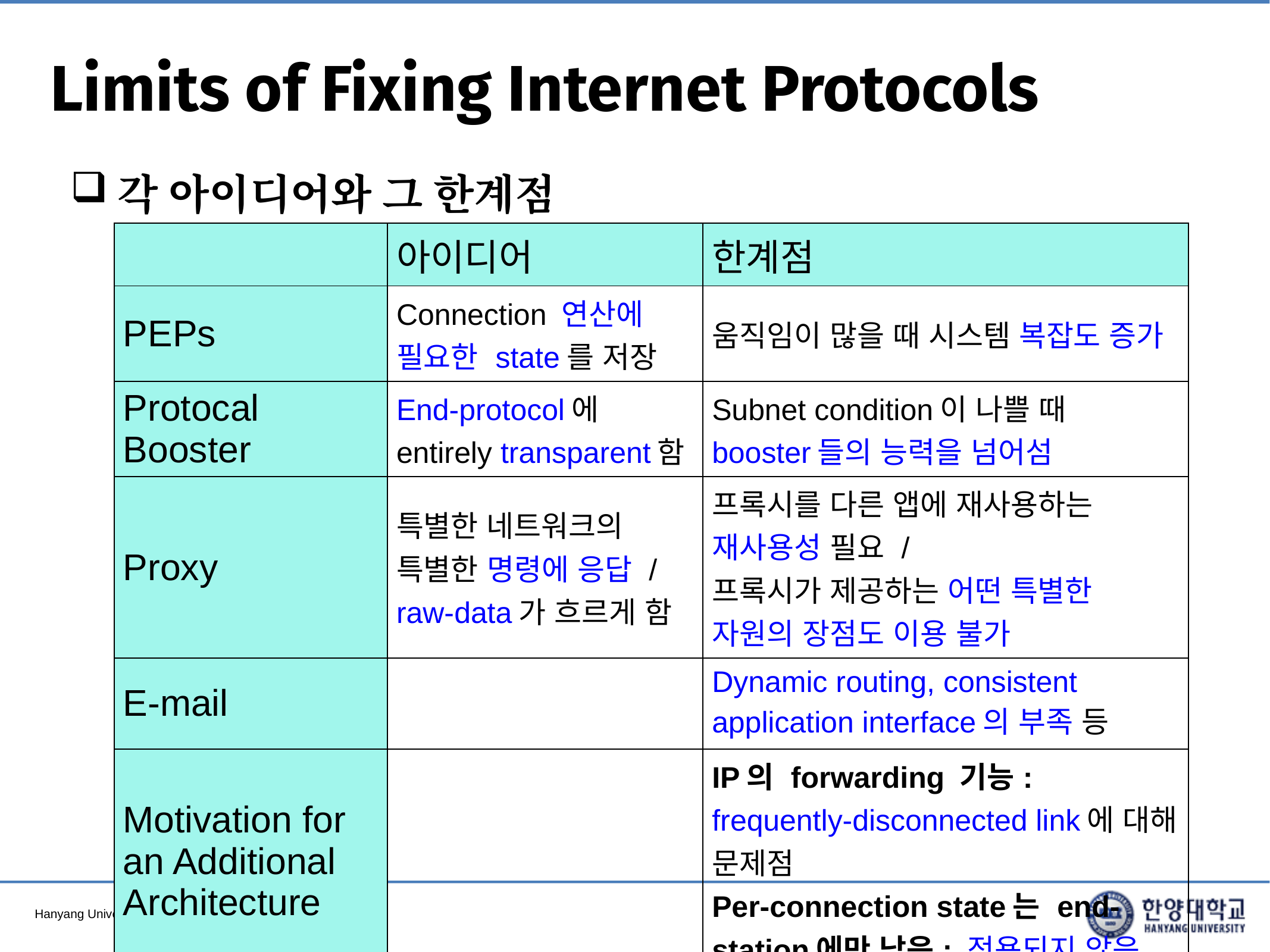

# Limits of Fixing Internet Protocols
각 아이디어와 그 한계점
|  | 아이디어 | 한계점 |
| --- | --- | --- |
| PEPs | Connection 연산에 필요한 state를 저장 | 움직임이 많을 때 시스템 복잡도 증가 |
| Protocal Booster | End-protocol에 entirely transparent함 | Subnet condition이 나쁠 때 booster들의 능력을 넘어섬 |
| Proxy | 특별한 네트워크의 특별한 명령에 응답 / raw-data가 흐르게 함 | 프록시를 다른 앱에 재사용하는 재사용성 필요 / 프록시가 제공하는 어떤 특별한 자원의 장점도 이용 불가 |
| E-mail |  | Dynamic routing, consistent application interface의 부족 등 |
| Motivation for an Additional Architecture |  | IP의 forwarding 기능: frequently-disconnected link에 대해 문제점 Per-connection state는 end-station에만 남음: 적용되지 않음 |